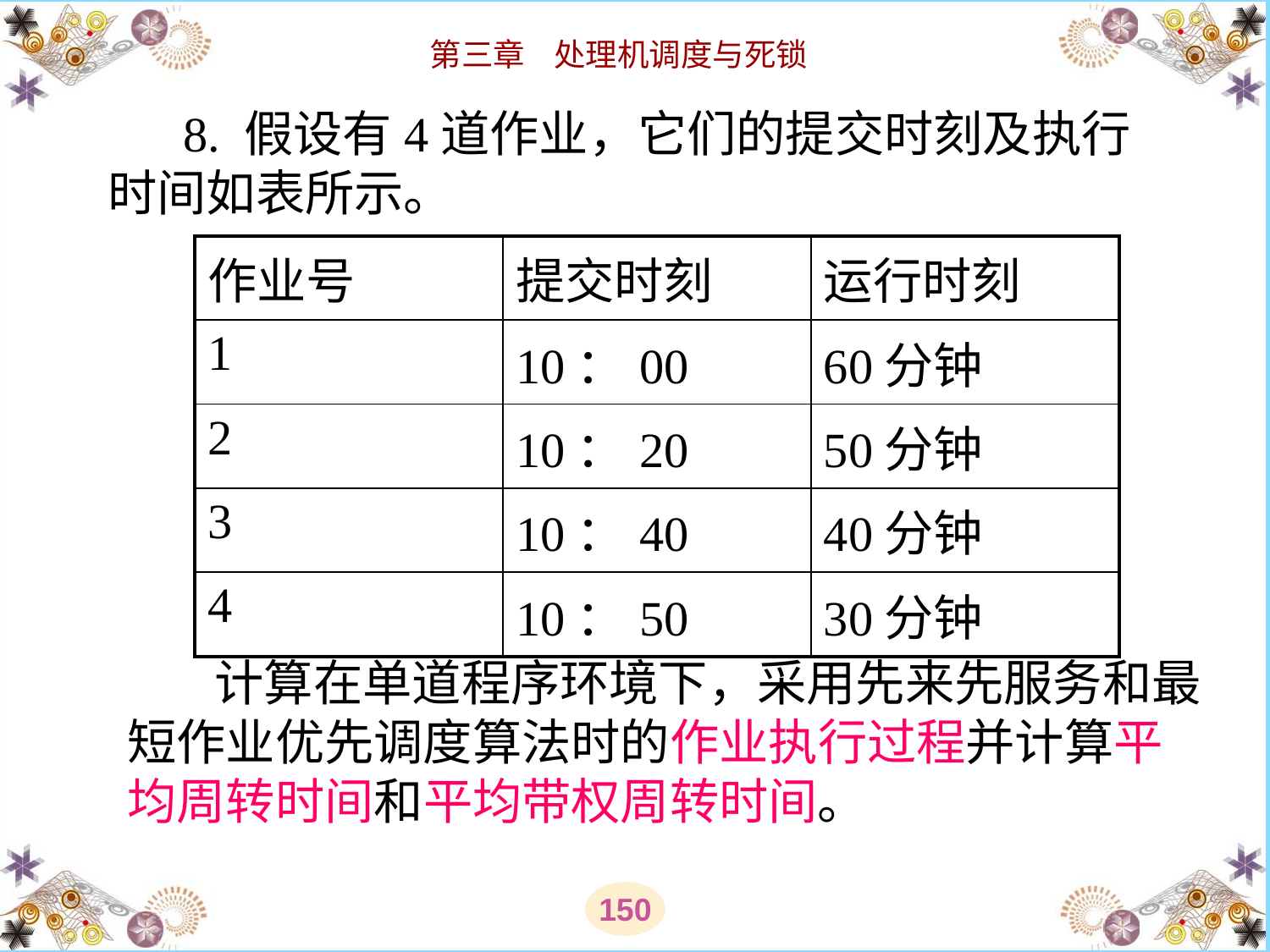

8. 假设有4道作业，它们的提交时刻及执行时间如表所示。
| 作业号 | 提交时刻 | 运行时刻 |
| --- | --- | --- |
| 1 | 10：00 | 60分钟 |
| 2 | 10：20 | 50分钟 |
| 3 | 10：40 | 40分钟 |
| 4 | 10：50 | 30分钟 |
计算在单道程序环境下，采用先来先服务和最短作业优先调度算法时的作业执行过程并计算平均周转时间和平均带权周转时间。